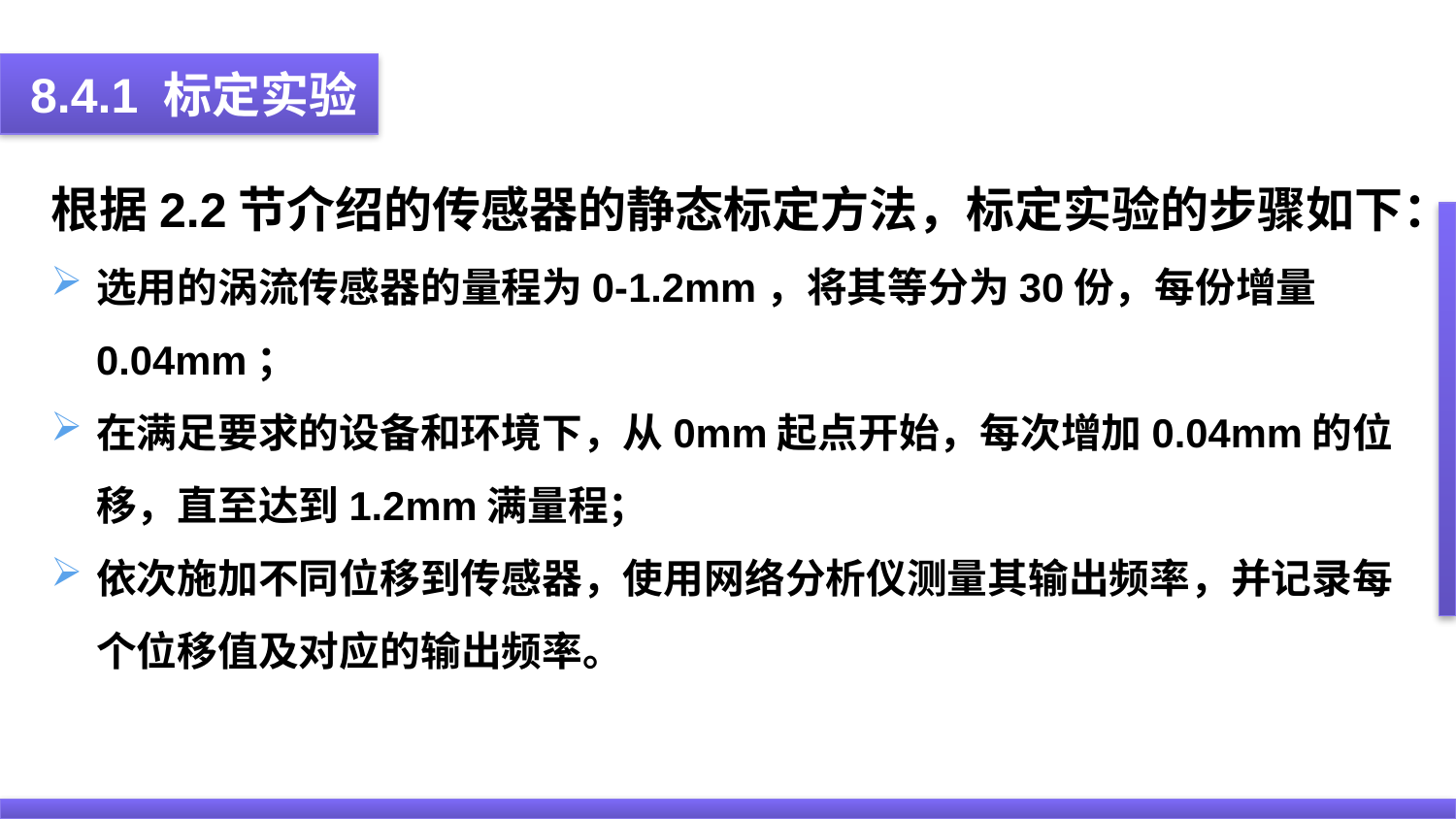

8.4.1 标定实验
根据2.2节介绍的传感器的静态标定方法，标定实验的步骤如下：
选用的涡流传感器的量程为0-1.2mm，将其等分为30份，每份增量0.04mm；
在满足要求的设备和环境下，从0mm起点开始，每次增加0.04mm的位移，直至达到1.2mm满量程；
依次施加不同位移到传感器，使用网络分析仪测量其输出频率，并记录每个位移值及对应的输出频率。